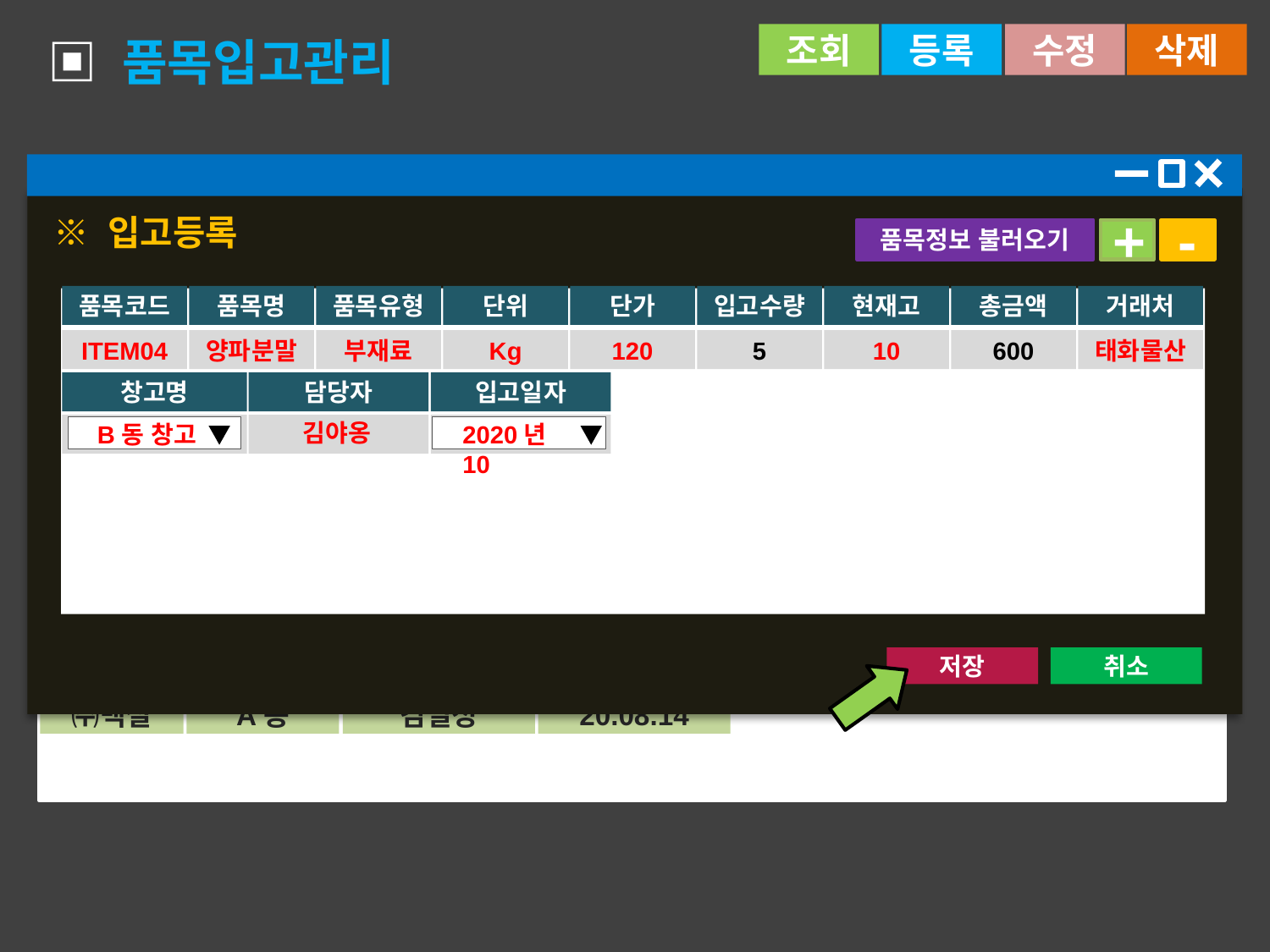

삭제
수정
등록
조회
▣ 품목입고관리

▶ 입고목록

※ 입고등록
품목정보 불러오기
+
-
입고일자
입고번호
품목명
품목유형
수불단위
입고수량
현재고
창고

20.08.14
IN001
쌀가루
원재료
Kg
1000
1000
A동
품목코드
품목명
품목유형
단위
단가
입고수량
현재고
총금액
거래처

20.08.14
IN002
멸치분말
반제품
EA
100
100
A동
ITEM04
양파분말
부재료
Kg
120
5
10
600
태화물산
20.08.14
IN003
포장용기
부재료
EA
1000
1000
B동
창고명
담당자
입고일자
김야옹
B동 창고
2020년10

▼ 상세정보
검사방법
총금액
품목코드
품목명
품목유형
수불단위
단가
입고수량

서류검사
4,500,000
ITEM02
쌀가루
원재료
Kg
4500
1000
저장
취소
거래처명
창고
입고담당자
입고일자

㈜백설
A동
김일성
20.08.14